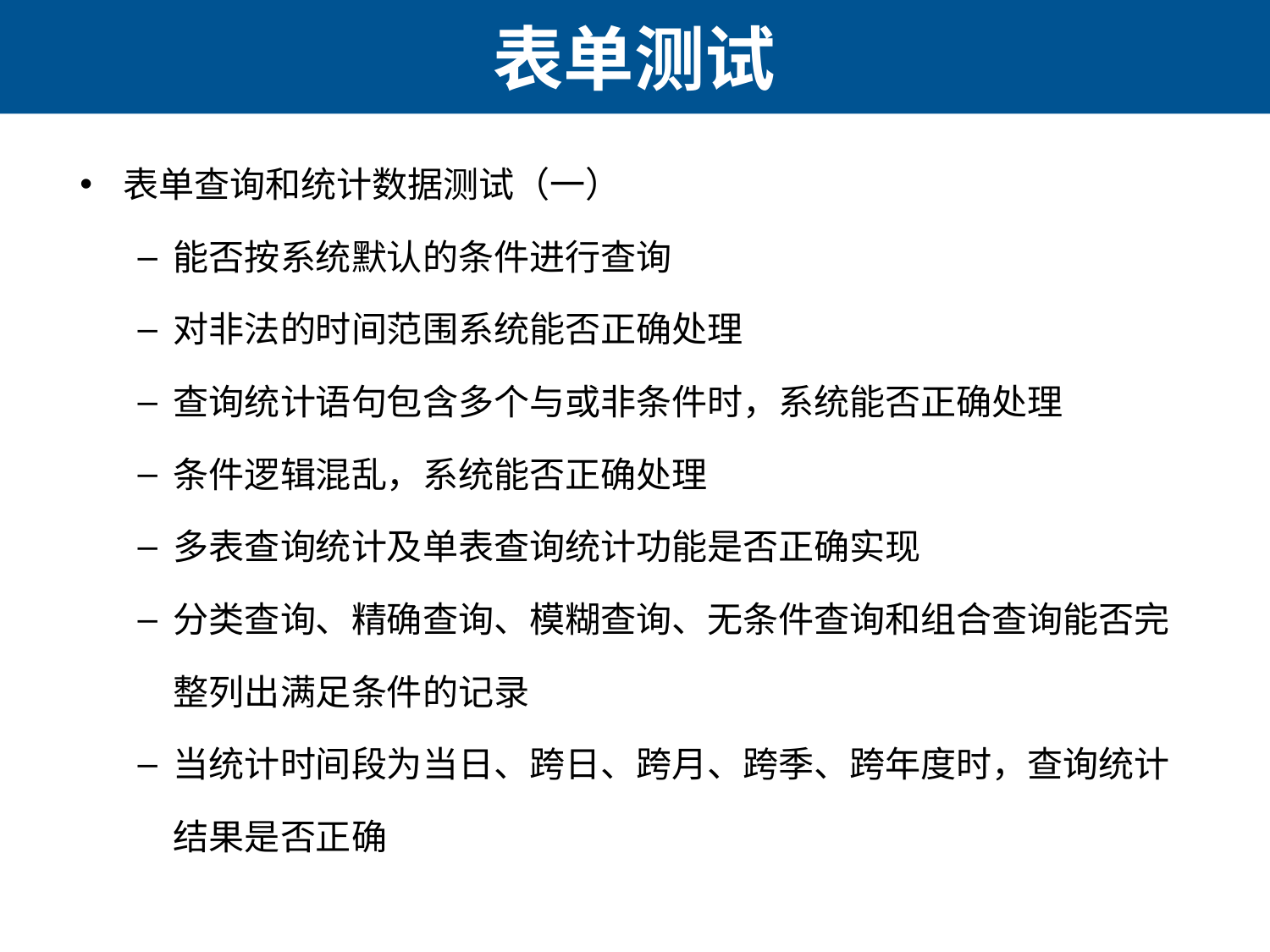

# 表单测试
表单查询和统计数据测试（一）
能否按系统默认的条件进行查询
对非法的时间范围系统能否正确处理
查询统计语句包含多个与或非条件时，系统能否正确处理
条件逻辑混乱，系统能否正确处理
多表查询统计及单表查询统计功能是否正确实现
分类查询、精确查询、模糊查询、无条件查询和组合查询能否完整列出满足条件的记录
当统计时间段为当日、跨日、跨月、跨季、跨年度时，查询统计结果是否正确